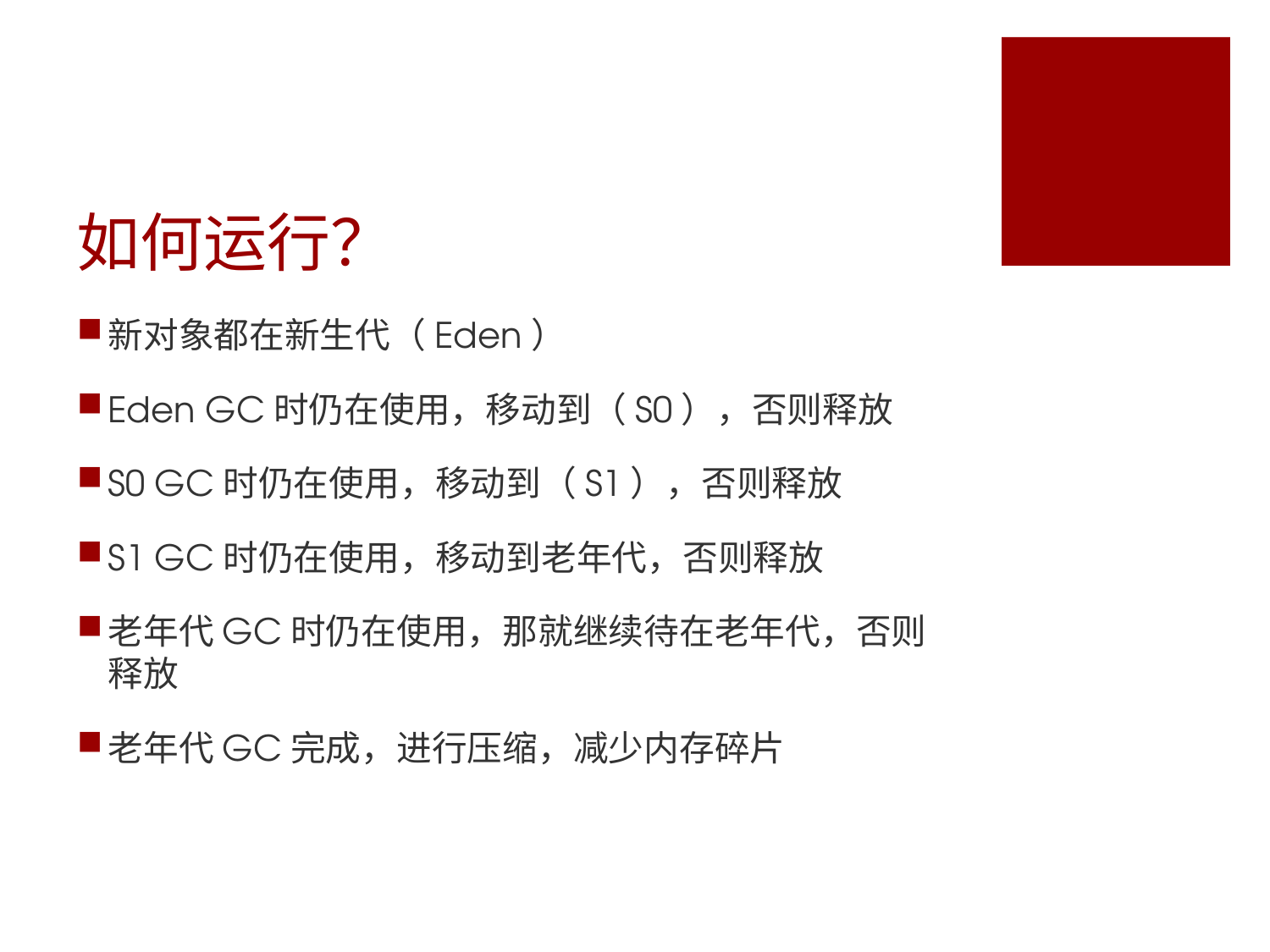

# 如何运行？
新对象都在新生代（Eden）
Eden GC时仍在使用，移动到（S0），否则释放
S0 GC时仍在使用，移动到（S1），否则释放
S1 GC时仍在使用，移动到老年代，否则释放
老年代GC时仍在使用，那就继续待在老年代，否则释放
老年代GC完成，进行压缩，减少内存碎片